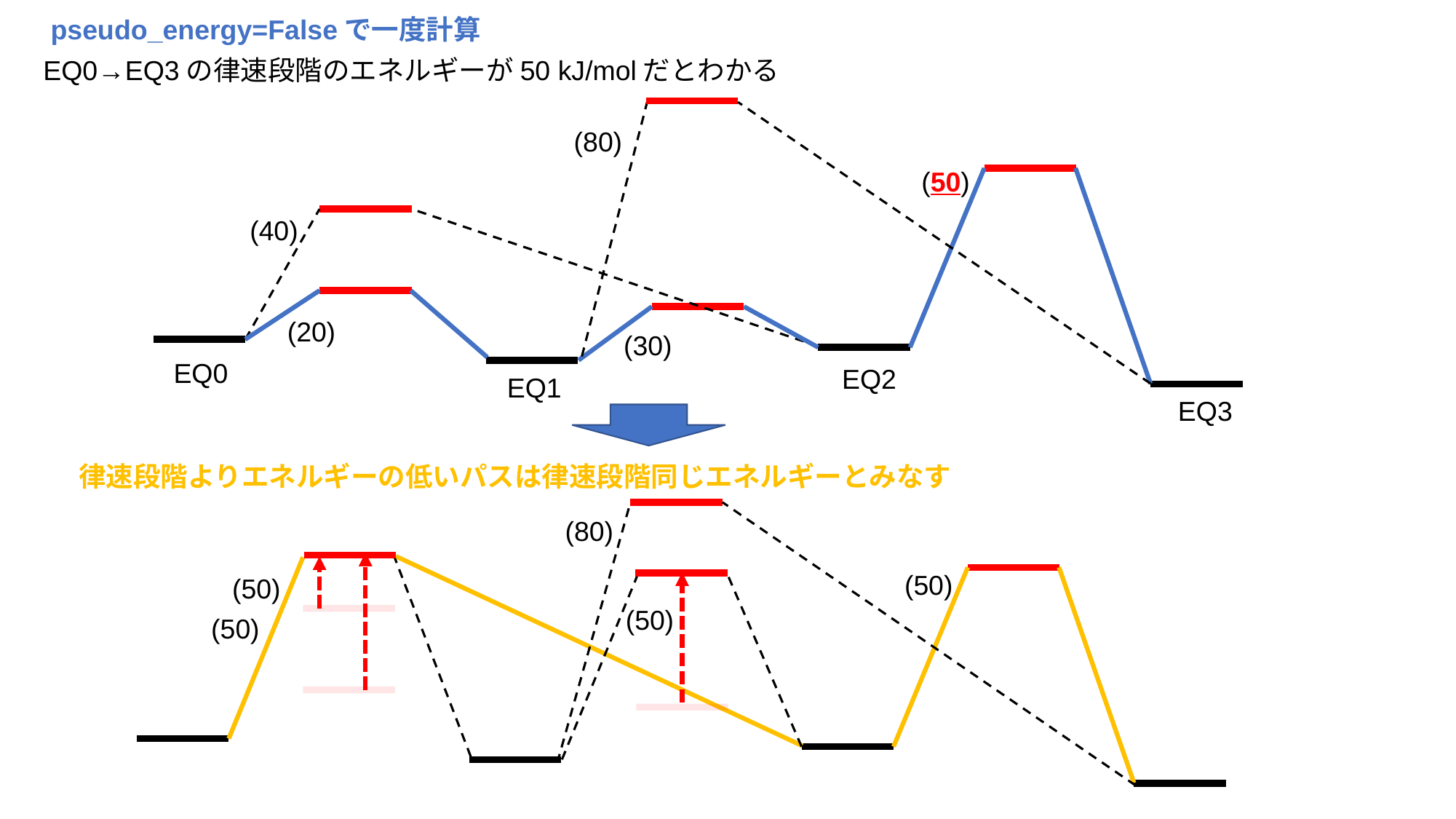

pseudo_energy=Falseで一度計算
EQ0→EQ3の律速段階のエネルギーが50 kJ/molだとわかる
(80)
(50)
(40)
(20)
(30)

EQ0
EQ2
EQ1
EQ3
律速段階よりエネルギーの低いパスは律速段階同じエネルギーとみなす
(80)
(50)
(50)
(50)
(50)